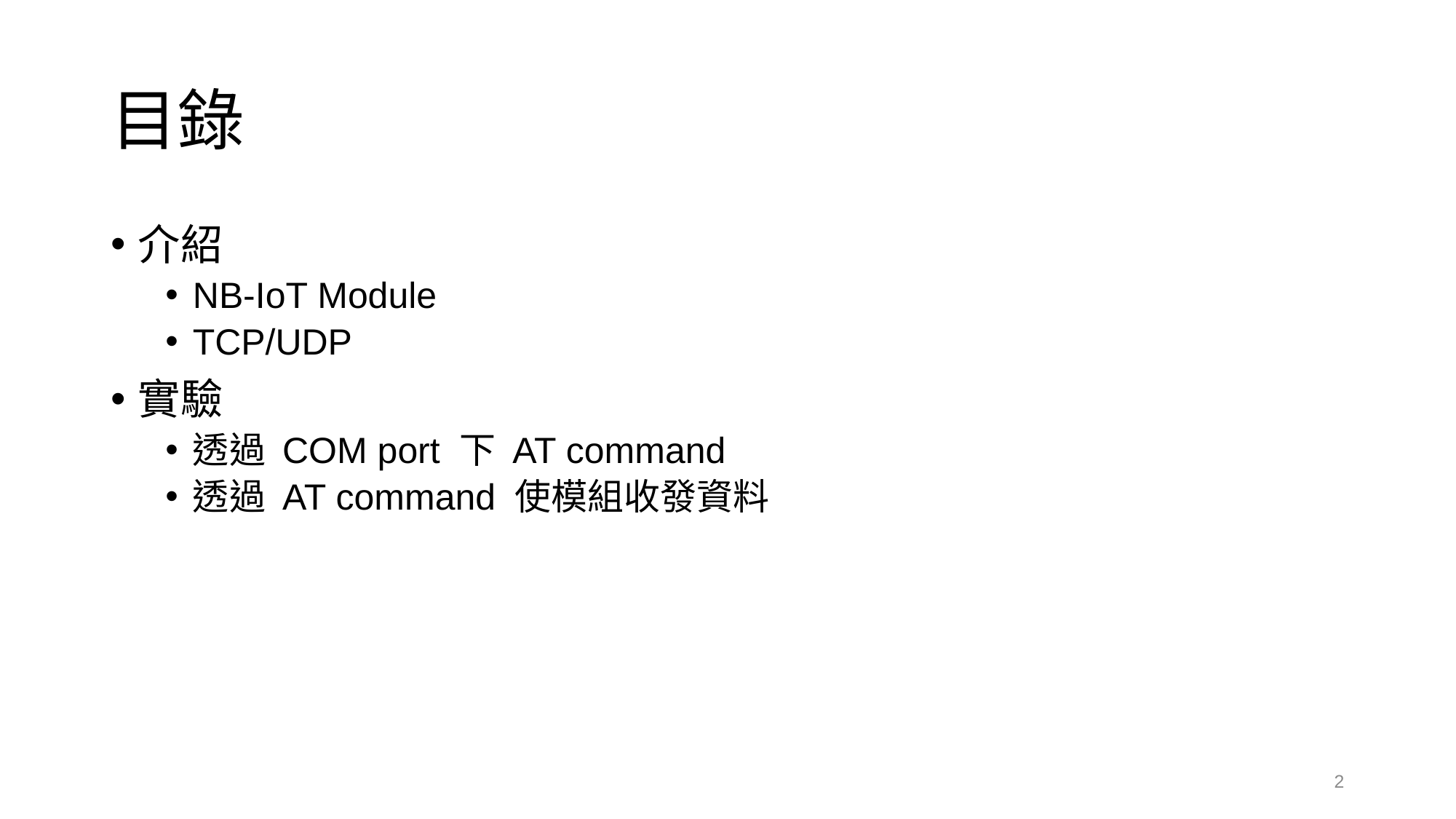

# 目錄
介紹
NB-IoT Module
TCP/UDP
實驗
透過 COM port 下 AT command
透過 AT command 使模組收發資料

2